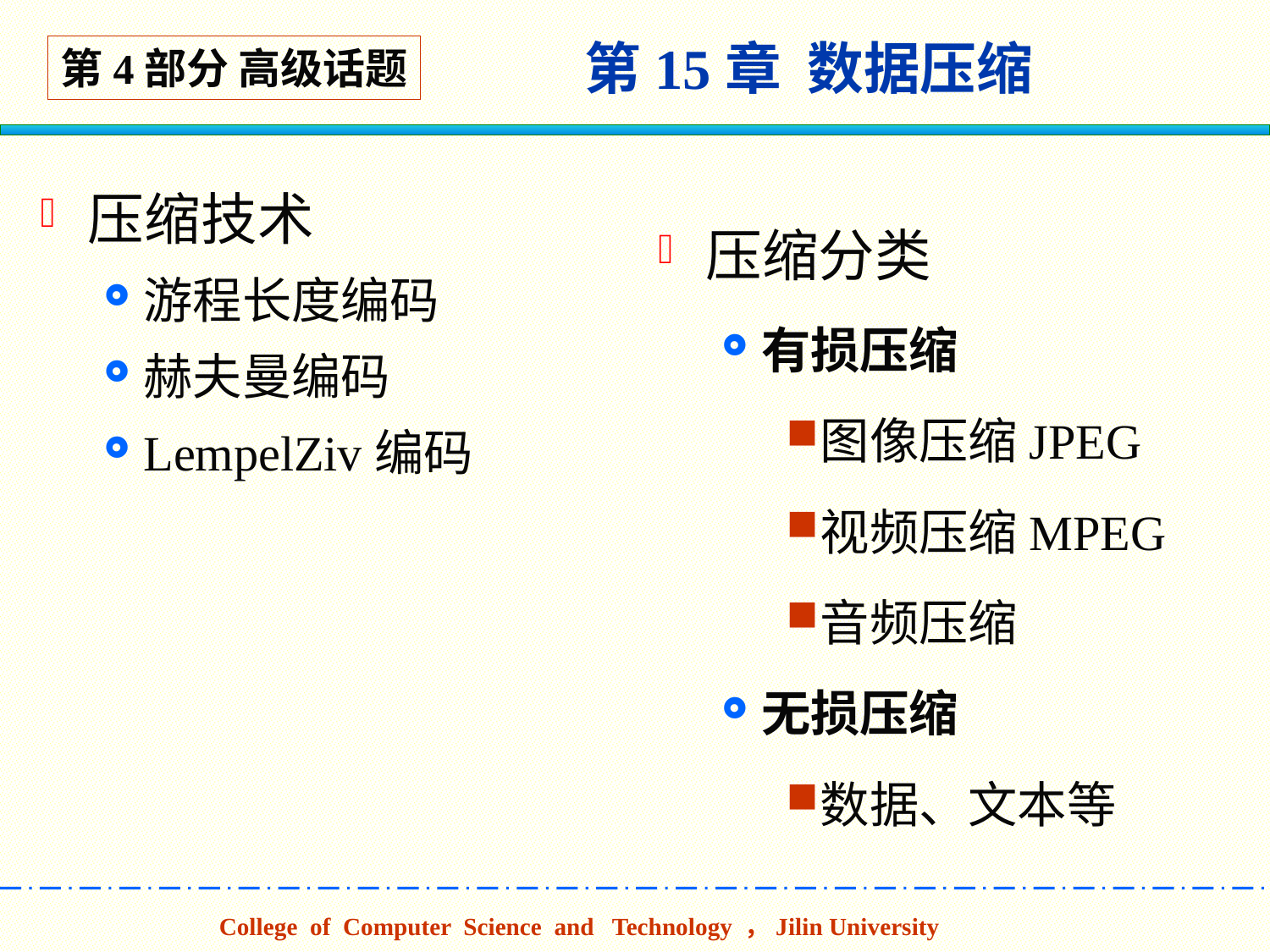

# 第15章  数据压缩
第4部分 高级话题
压缩技术
游程长度编码
赫夫曼编码
LempelZiv编码
压缩分类
有损压缩
图像压缩JPEG
视频压缩MPEG
音频压缩
无损压缩
数据、文本等